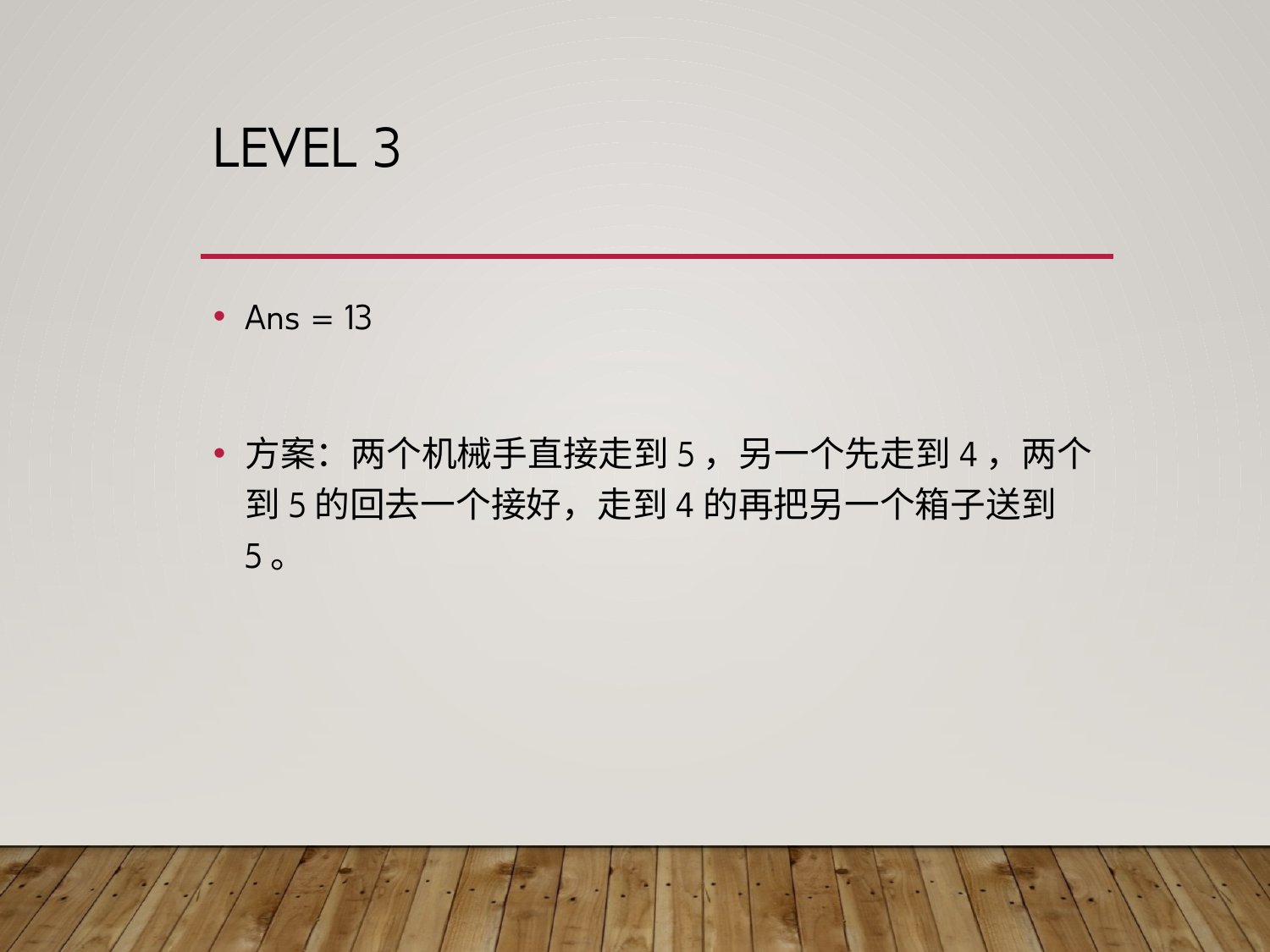

# Level 3
Ans = 13

方案：两个机械手直接走到5，另一个先走到4，两个到5的回去一个接好，走到4的再把另一个箱子送到5。